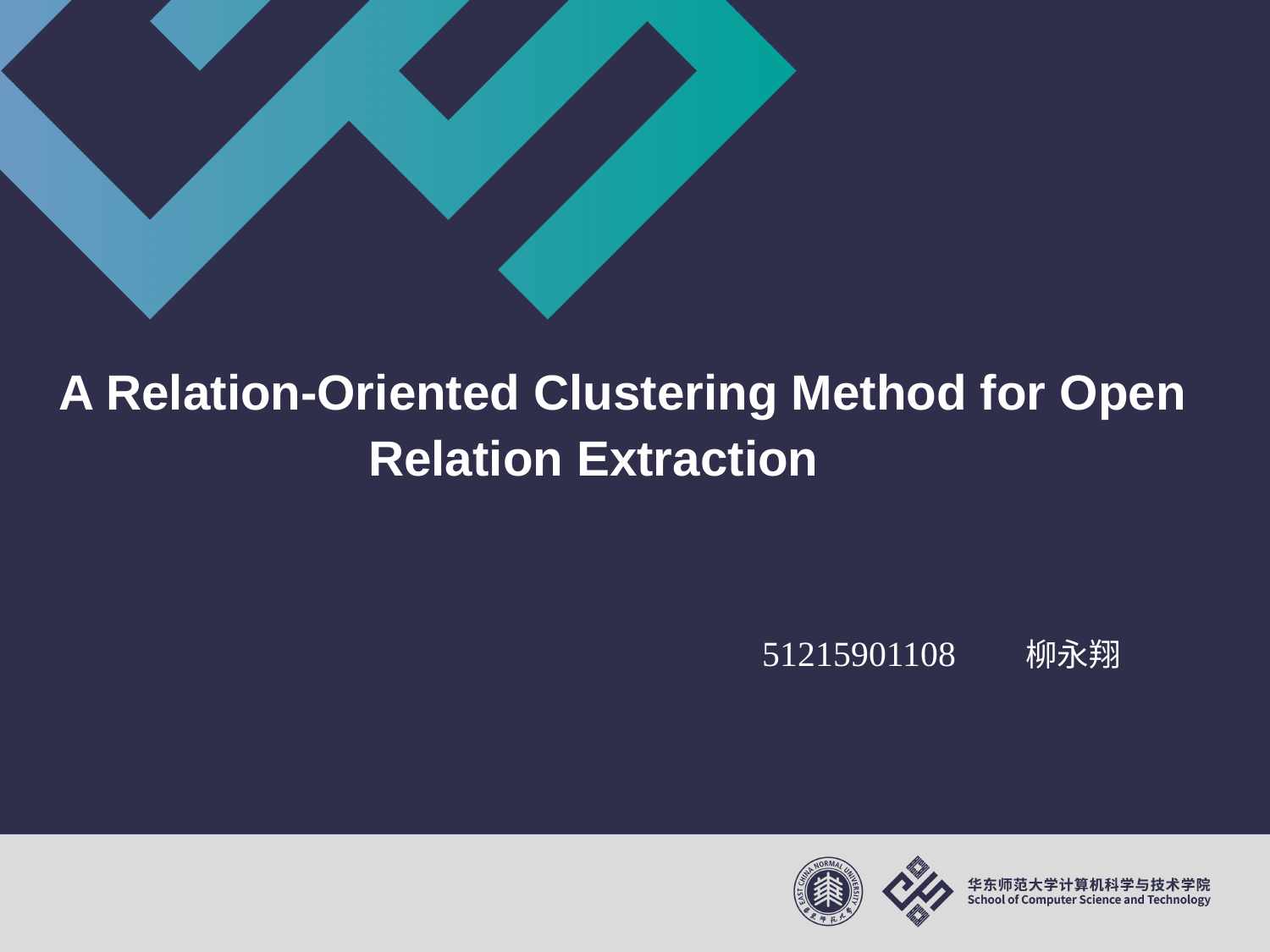

A Relation-Oriented Clustering Method for Open Relation Extraction

						51215901108   柳永翔